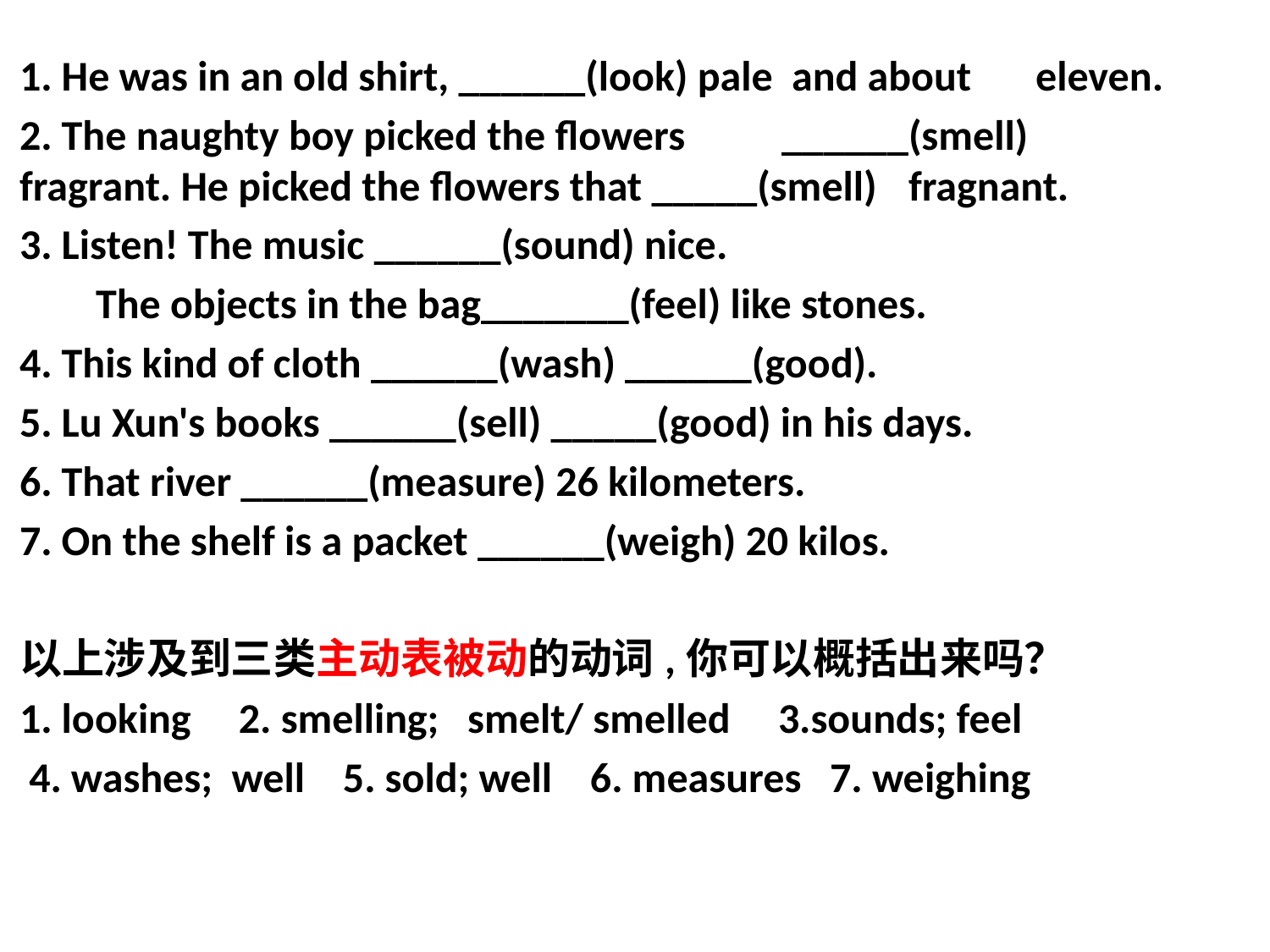

1. He was in an old shirt, ______(look) pale  and about 	eleven.
2. The naughty boy picked the flowers 	______(smell) 	fragrant. He picked the flowers that _____(smell) 	fragnant.
3. Listen! The music ______(sound) nice.
        The objects in the bag_______(feel) like stones.
4. This kind of cloth ______(wash) ______(good).
5. Lu Xun's books ______(sell) _____(good) in his days.
6. That river ______(measure) 26 kilometers.
7. On the shelf is a packet ______(weigh) 20 kilos.

以上涉及到三类主动表被动的动词,你可以概括出来吗？
1. looking     2. smelling;   smelt/ smelled     3.sounds; feel
 4. washes;  well    5. sold; well    6. measures   7. weighing